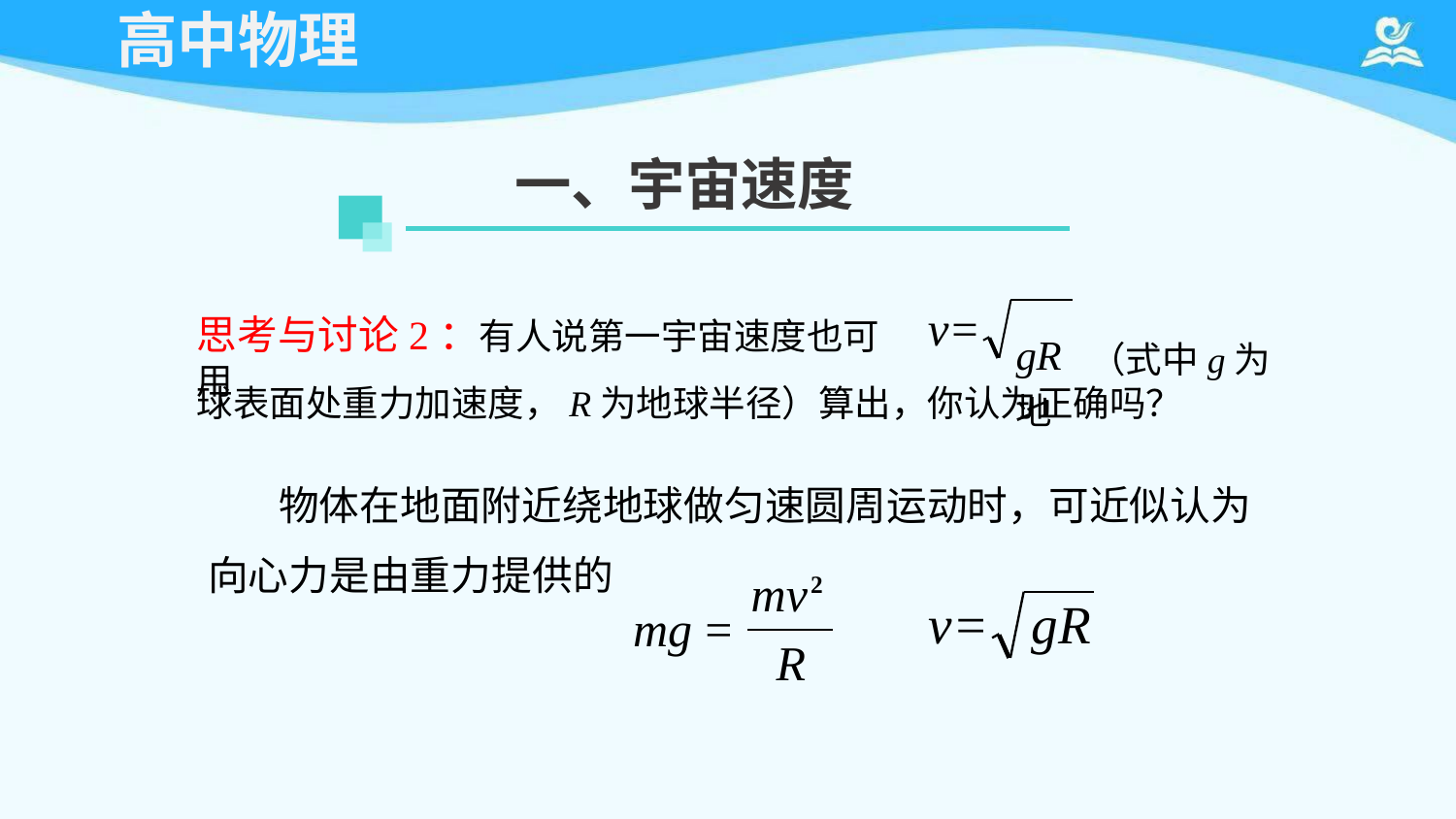

# 高中物理
一、宇宙速度

v=

gR （式中g为地
思考与讨论2：有人说第一宇宙速度也可用

球表面处重力加速度，R为地球半径）算出，你认为正确吗？

物体在地面附近绕地球做匀速圆周运动时，可近似认为
向心力是由重力提供的
mv2
v=	gR

mg =
R